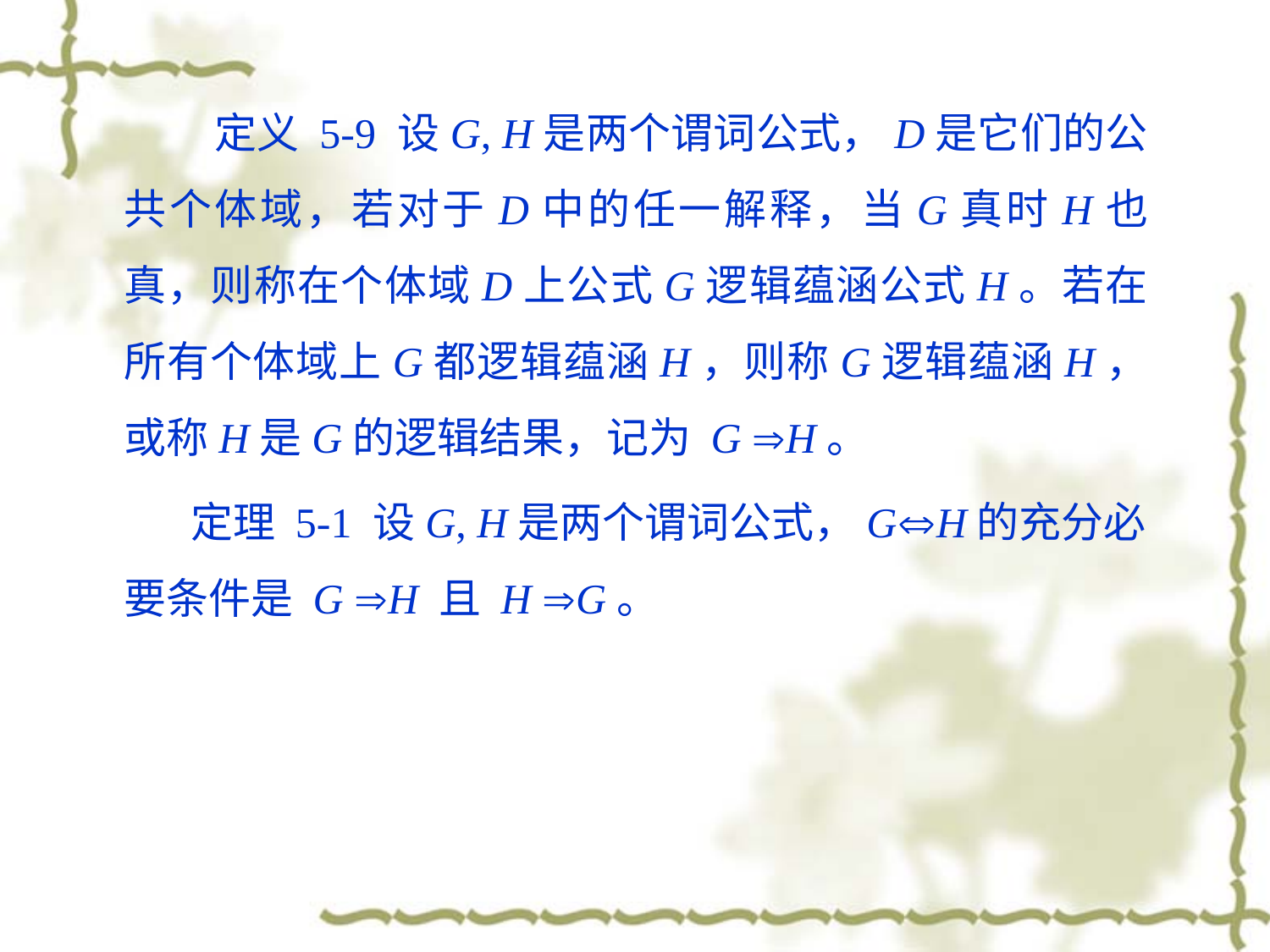

定义 5-9 设G, H是两个谓词公式，D是它们的公共个体域，若对于D中的任一解释，当G真时H也真，则称在个体域D上公式G逻辑蕴涵公式H。若在所有个体域上G都逻辑蕴涵H，则称G逻辑蕴涵H，或称H是G的逻辑结果，记为 G ⇒H。
           定理 5-1 设G, H是两个谓词公式，G⇔H的充分必要条件是 G ⇒H 且 H ⇒G。